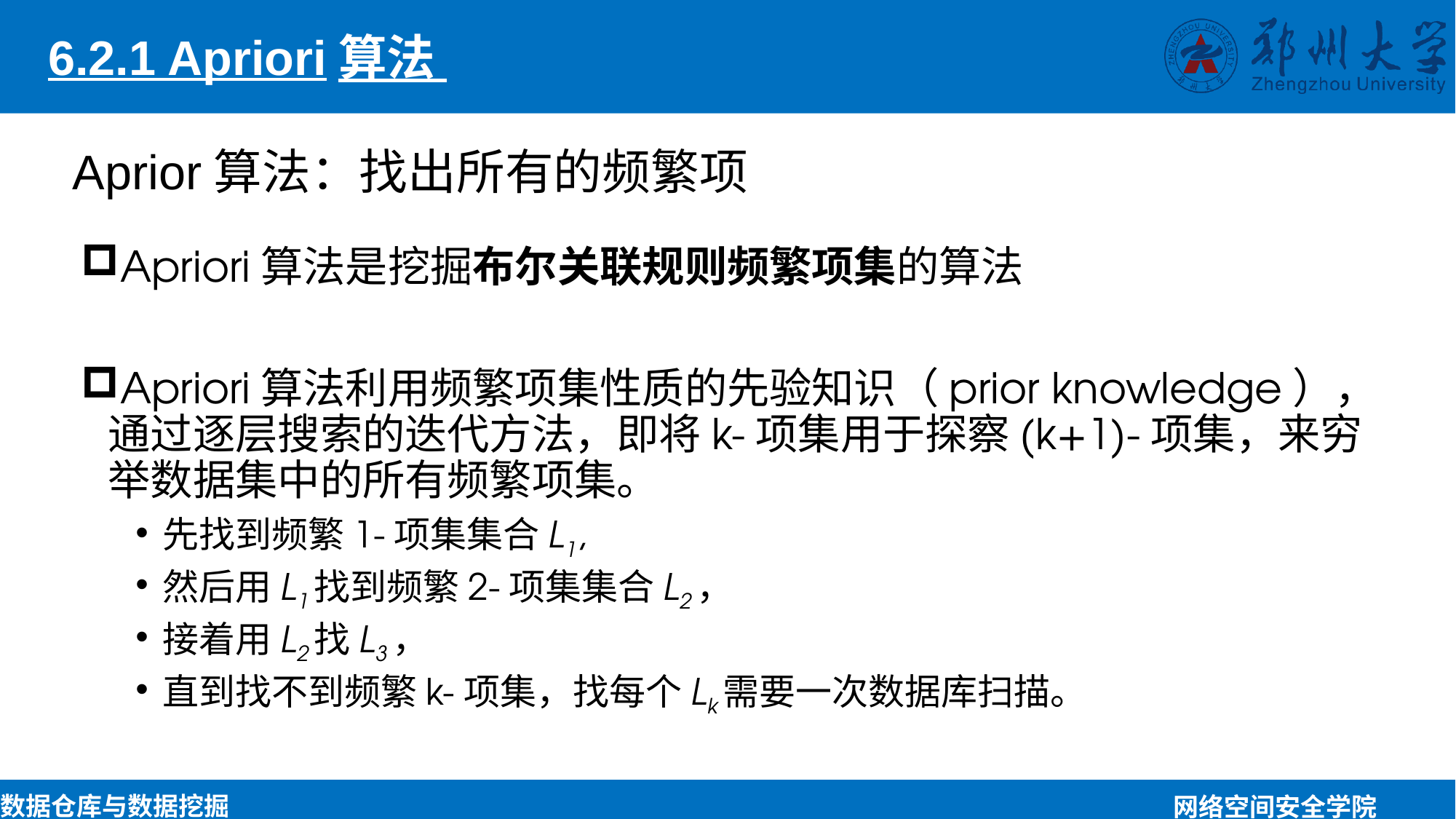

6.2.1 Apriori算法
Aprior算法：找出所有的频繁项
Apriori算法是挖掘布尔关联规则频繁项集的算法

Apriori算法利用频繁项集性质的先验知识（prior knowledge），通过逐层搜索的迭代方法，即将k-项集用于探察(k+1)-项集，来穷举数据集中的所有频繁项集。
先找到频繁1-项集集合L1,
然后用L1找到频繁2-项集集合L2，
接着用L2找L3，
直到找不到频繁k-项集，找每个Lk需要一次数据库扫描。